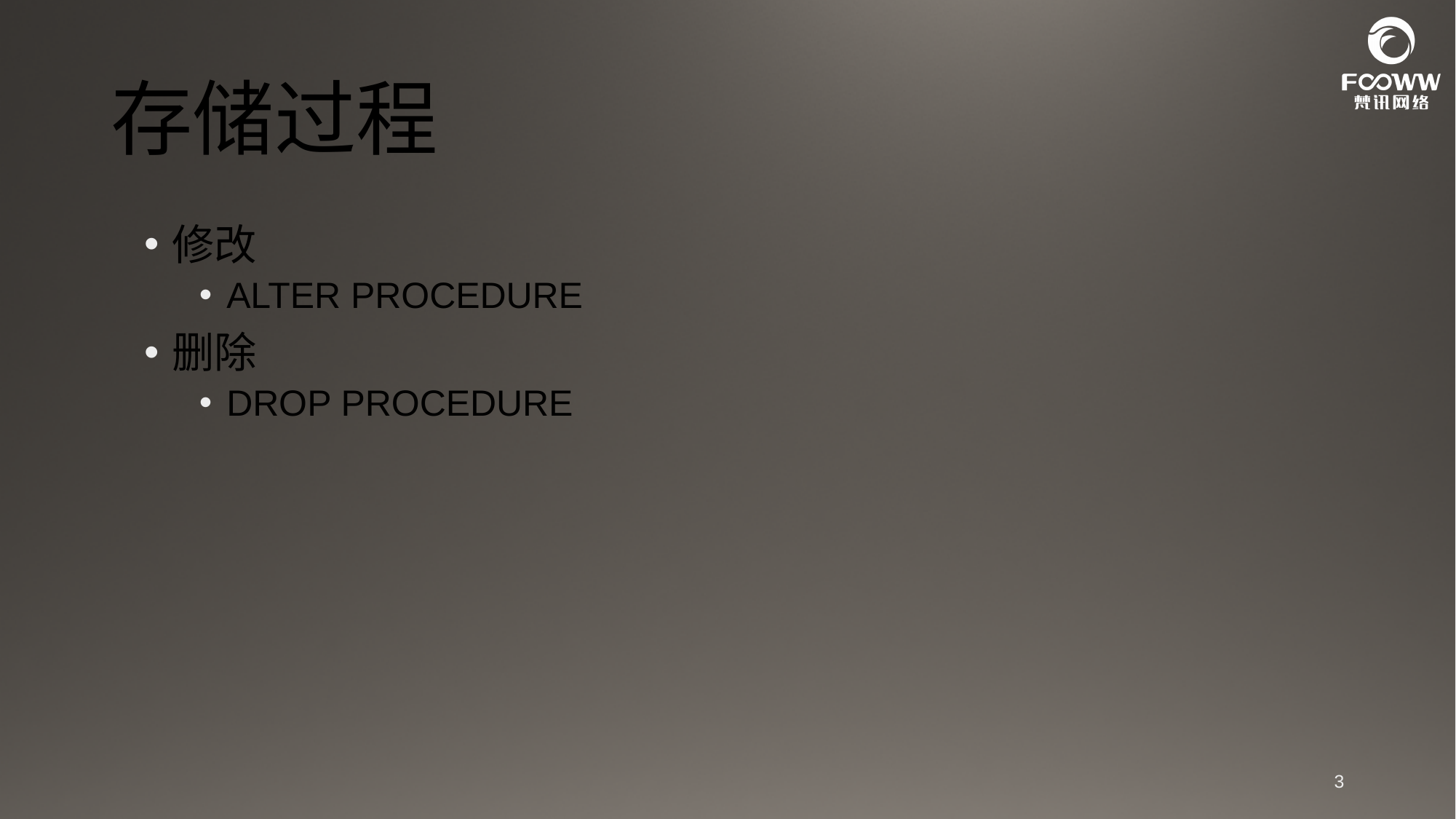

# 存储过程
修改
ALTER PROCEDURE
删除
DROP PROCEDURE
3